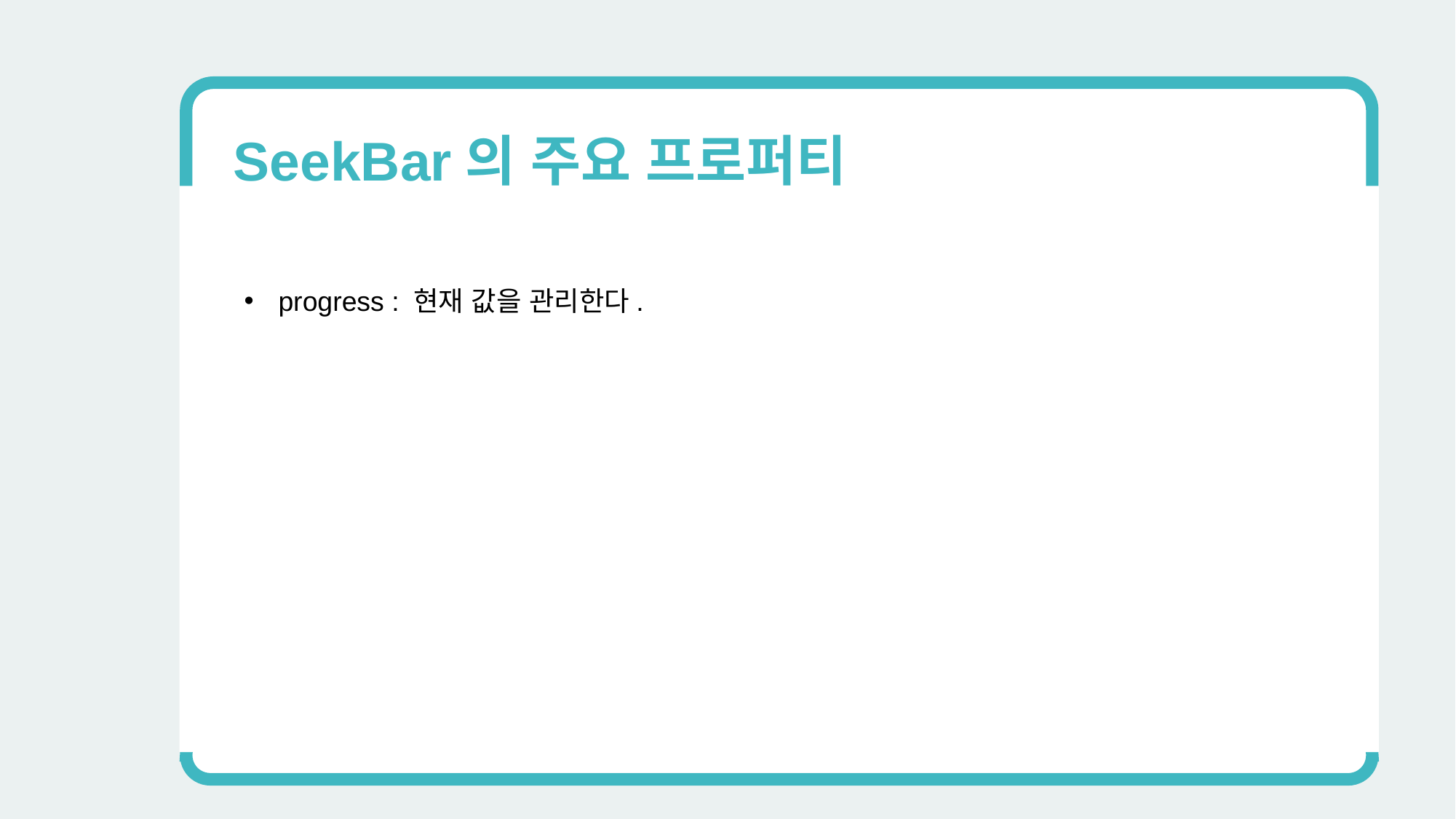

SeekBar의 주요 프로퍼티

progress : 현재 값을 관리한다.